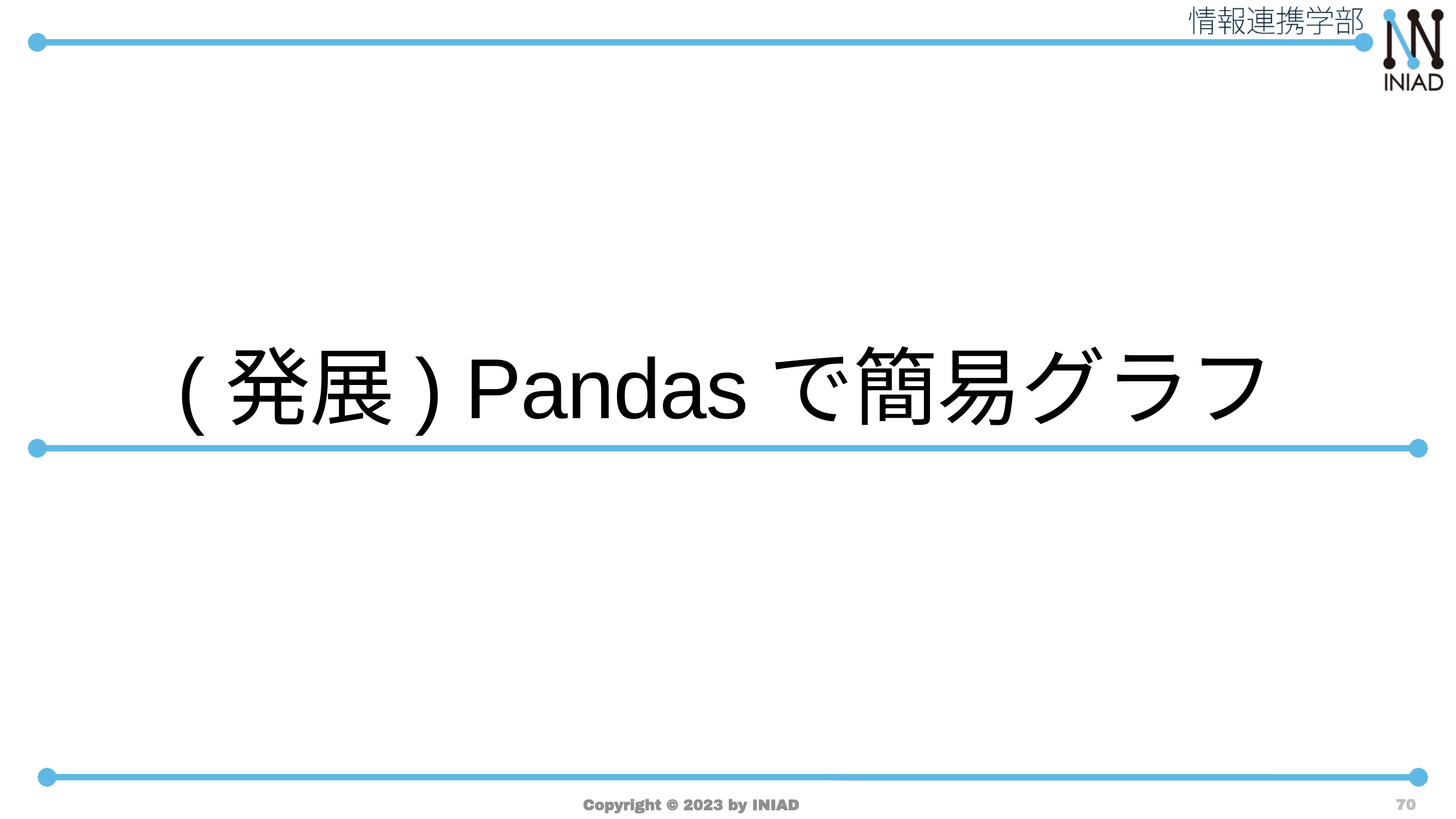

# (発展) Pandasで簡易グラフ

70
Copyright © 2023 by INIAD